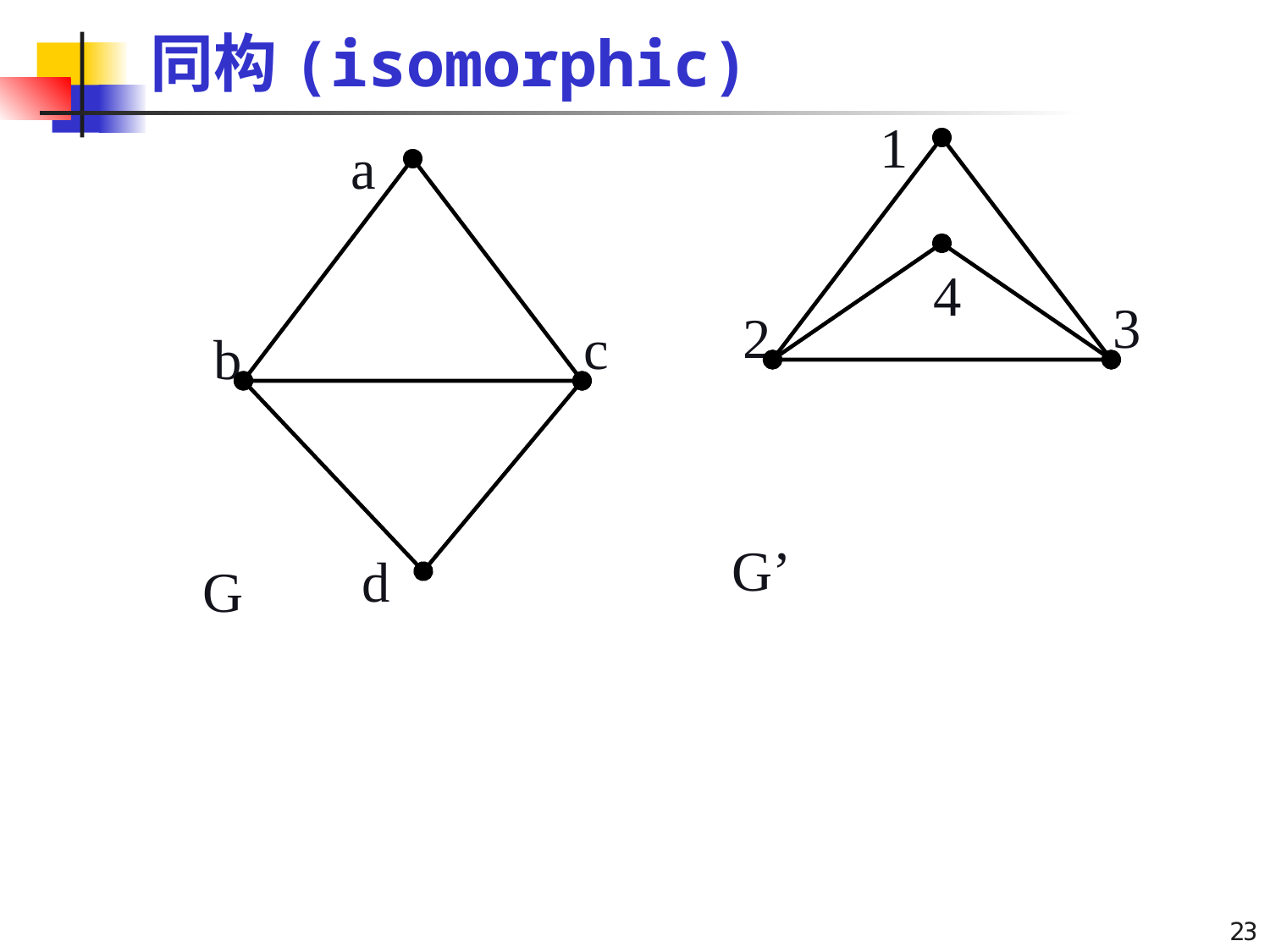

# 同构(isomorphic)
1
a

4
3
2
c
b

G’
d
G
23